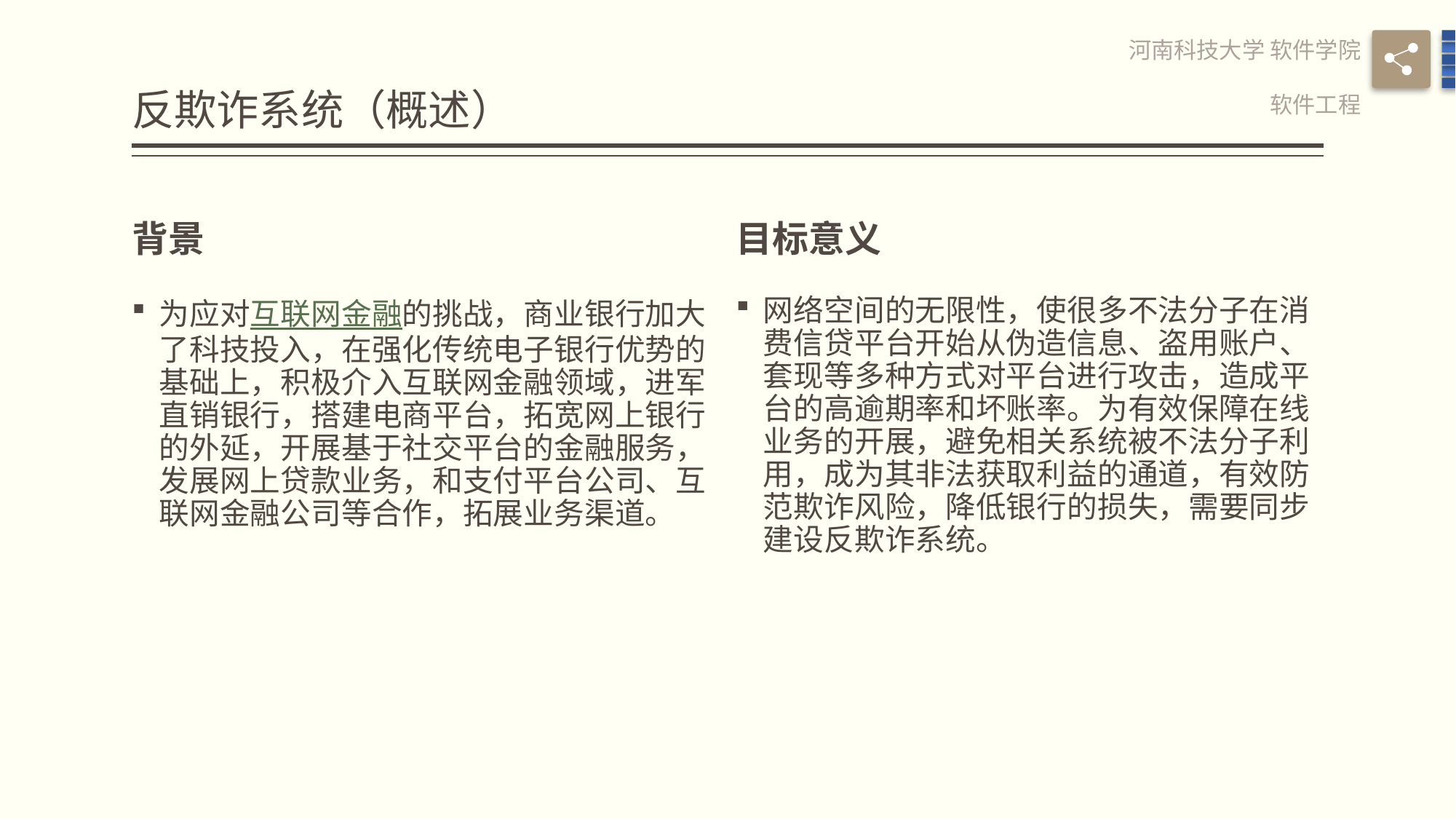

# 反欺诈系统（概述）
河南科技大学 软件学院
软件工程

背景
目标意义
为应对互联网金融的挑战，商业银行加大了科技投入，在强化传统电子银行优势的基础上，积极介入互联网金融领域，进军直销银行，搭建电商平台，拓宽网上银行的外延，开展基于社交平台的金融服务，发展网上贷款业务，和支付平台公司、互联网金融公司等合作，拓展业务渠道。

网络空间的无限性，使很多不法分子在消费信贷平台开始从伪造信息、盗用账户、套现等多种方式对平台进行攻击，造成平台的高逾期率和坏账率。为有效保障在线业务的开展，避免相关系统被不法分子利用，成为其非法获取利益的通道，有效防范欺诈风险，降低银行的损失，需要同步建设反欺诈系统。